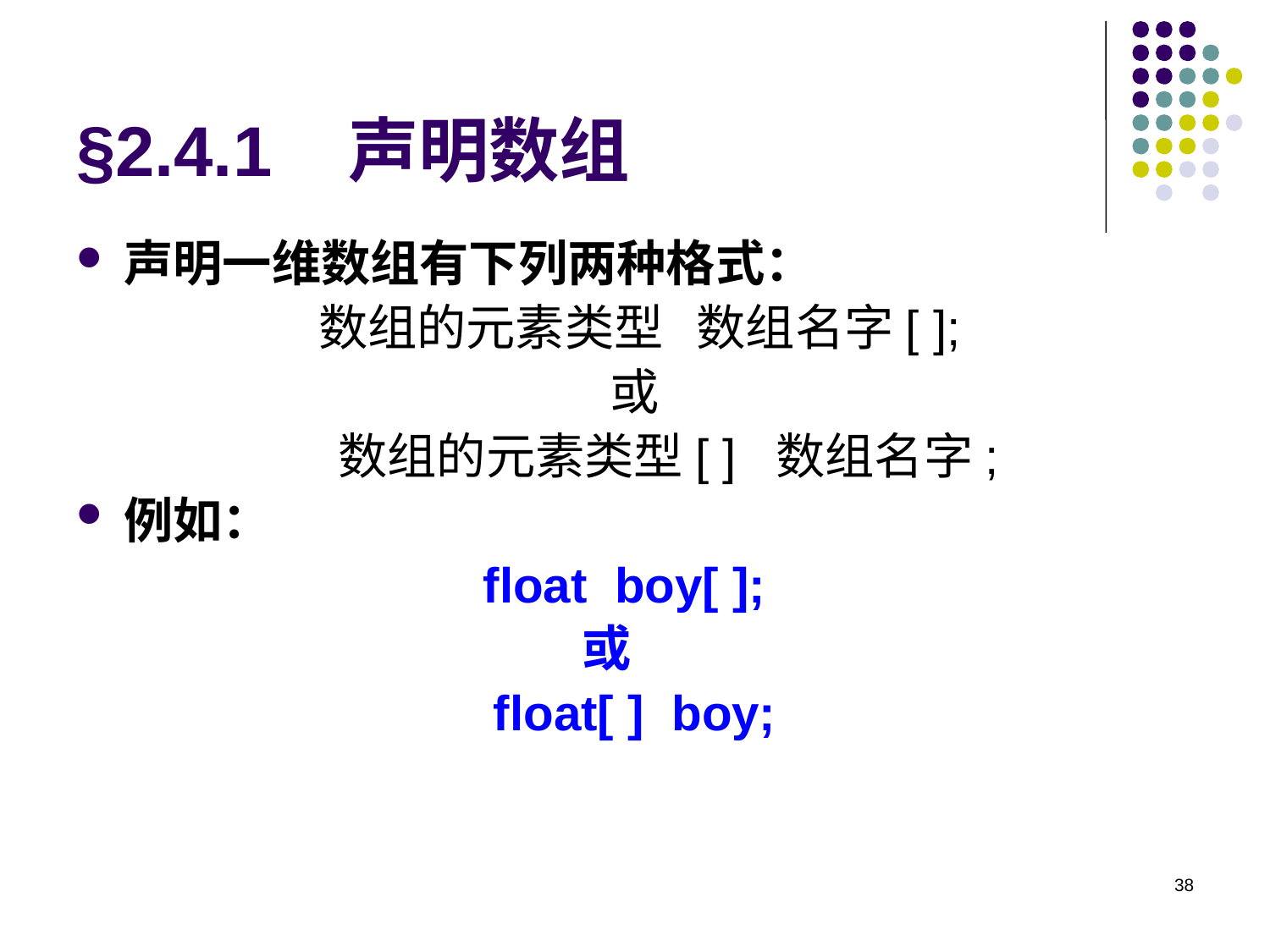

# §2.4.1   声明数组
声明一维数组有下列两种格式：
      数组的元素类型   数组名字[ ];
或
     数组的元素类型[ ]  数组名字;
例如：
float  boy[ ];
或
float[ ]  boy;
38